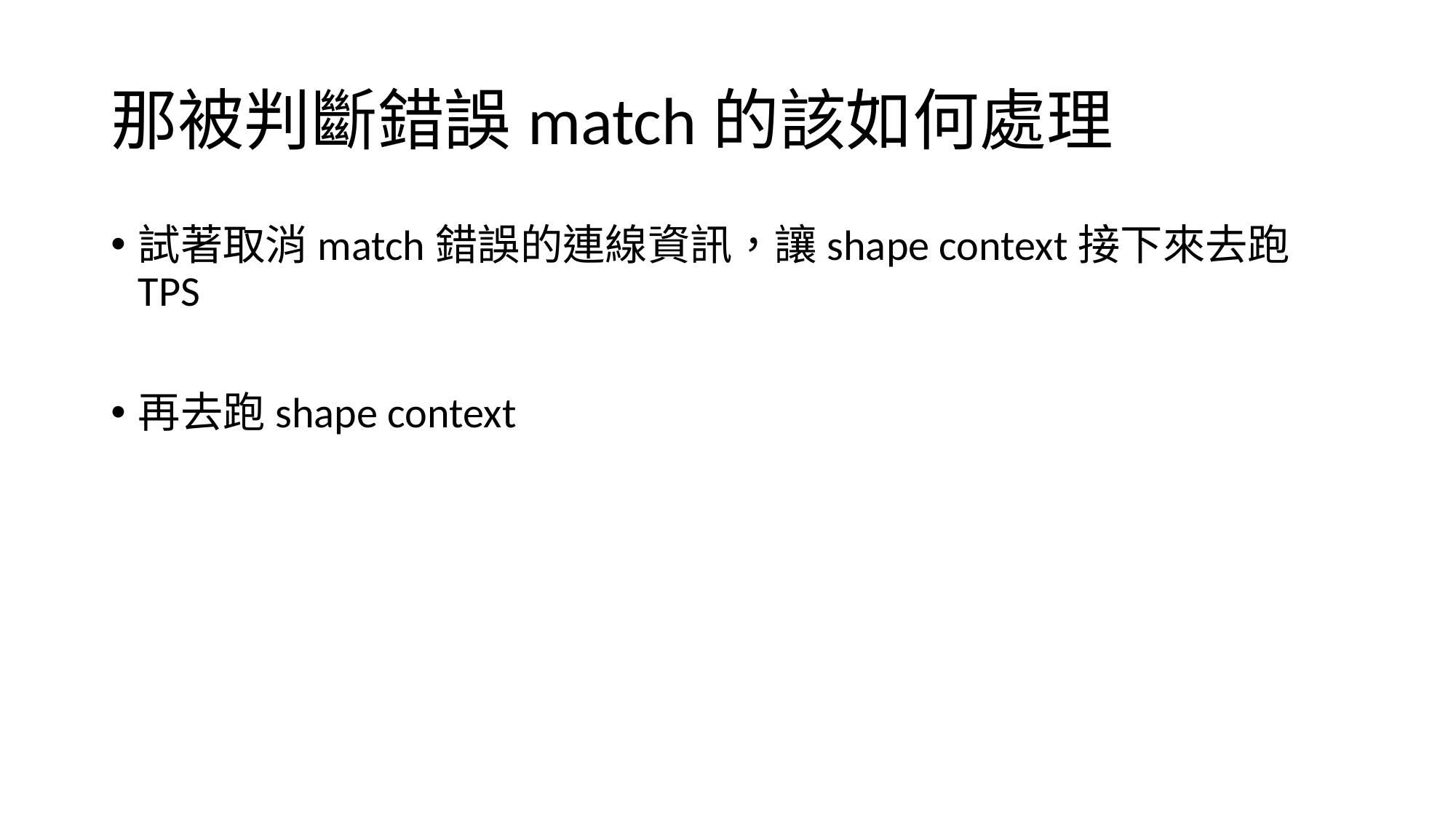

# 那被判斷錯誤match的該如何處理
試著取消match錯誤的連線資訊，讓shape context接下來去跑TPS

再去跑shape context